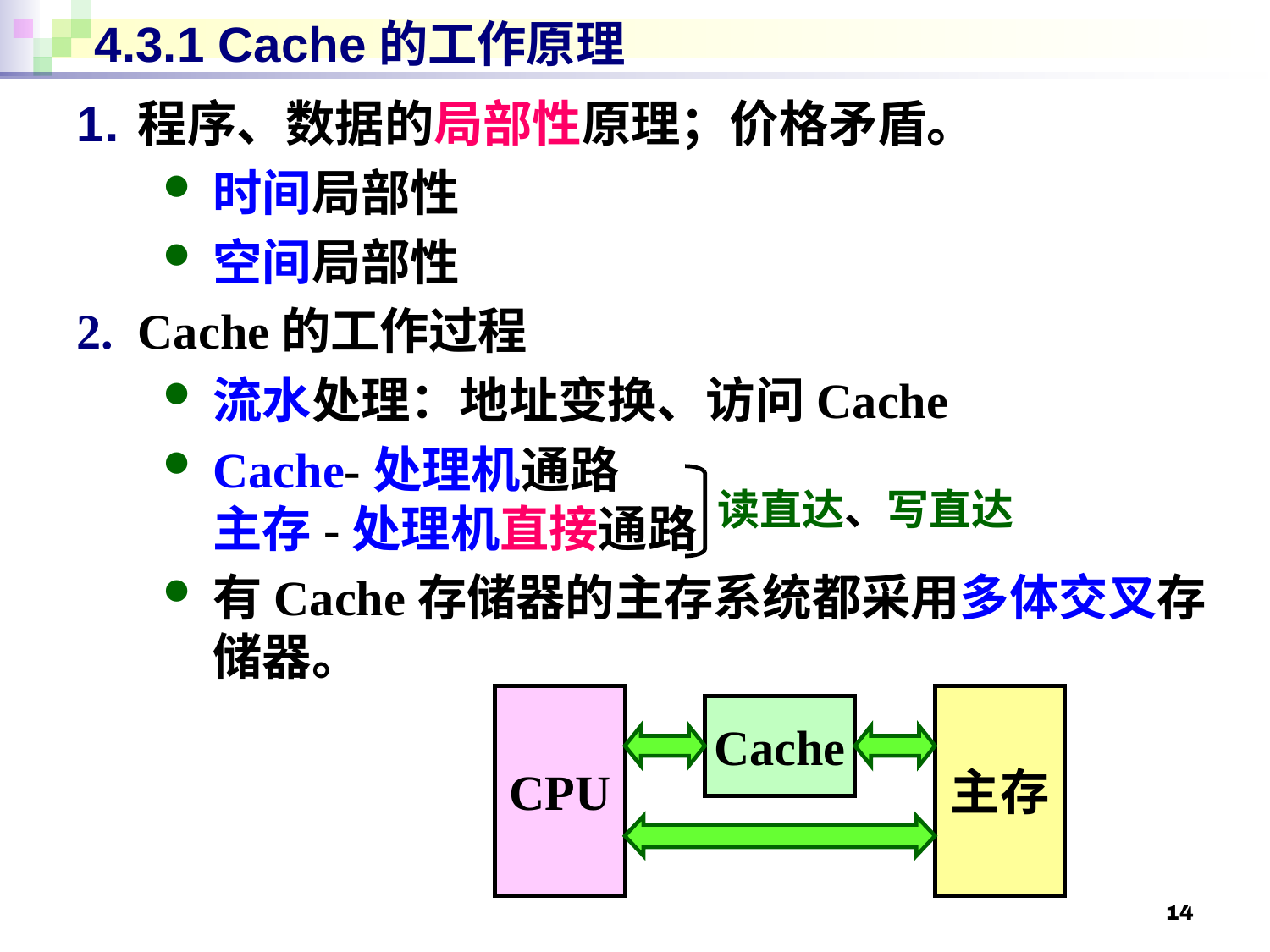

# 4.3.1 Cache的工作原理
程序、数据的局部性原理；价格矛盾。
时间局部性
空间局部性
Cache的工作过程
流水处理：地址变换、访问Cache
Cache-处理机通路
主存-处理机直接通路
有Cache存储器的主存系统都采用多体交叉存储器。

读直达、写直达
CPU
主存
Cache

14